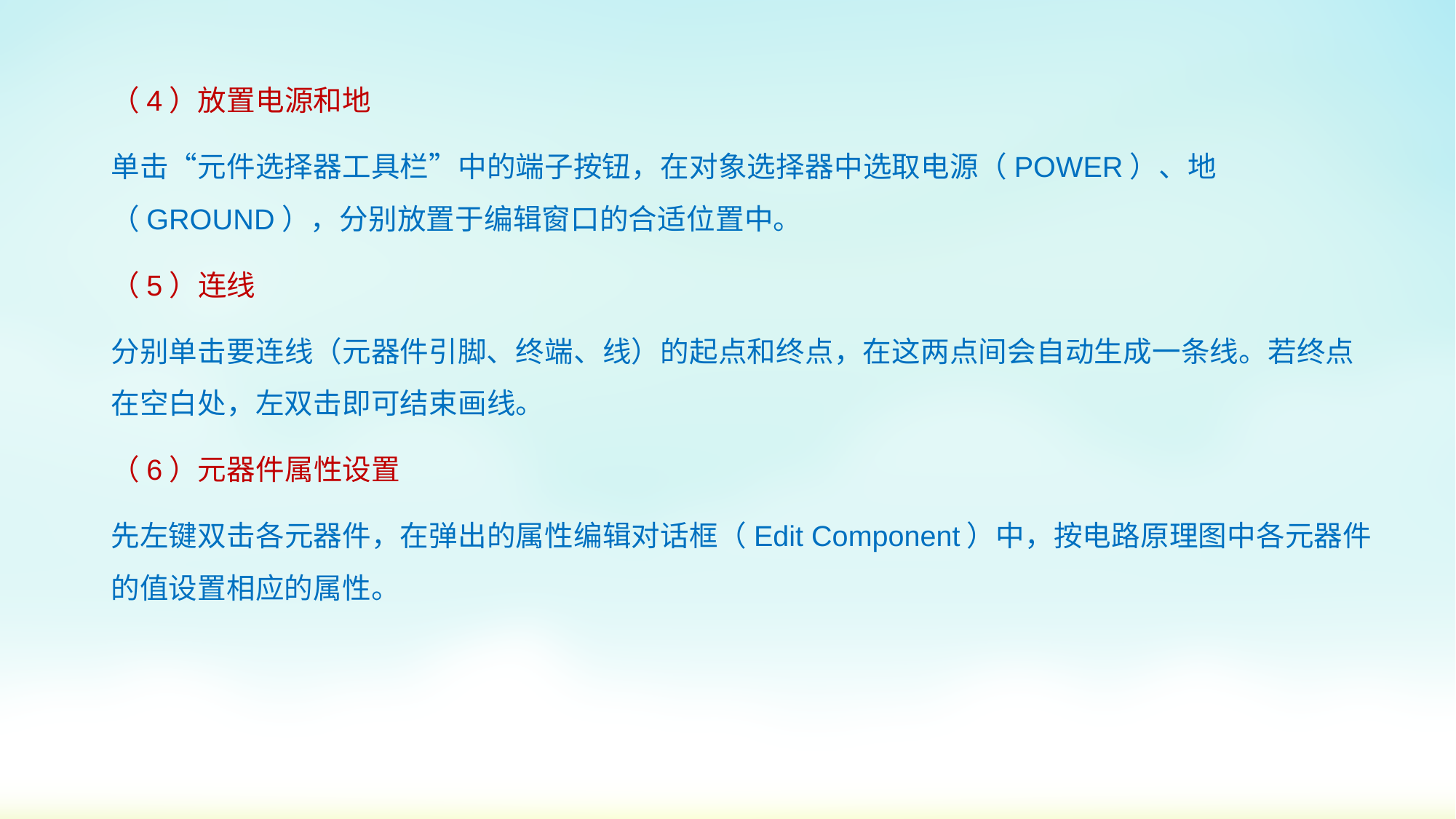

（4）放置电源和地
单击“元件选择器工具栏”中的端子按钮，在对象选择器中选取电源（POWER）、地（GROUND），分别放置于编辑窗口的合适位置中。
（5）连线
分别单击要连线（元器件引脚、终端、线）的起点和终点，在这两点间会自动生成一条线。若终点在空白处，左双击即可结束画线。
（6）元器件属性设置
先左键双击各元器件，在弹出的属性编辑对话框（Edit Component）中，按电路原理图中各元器件的值设置相应的属性。